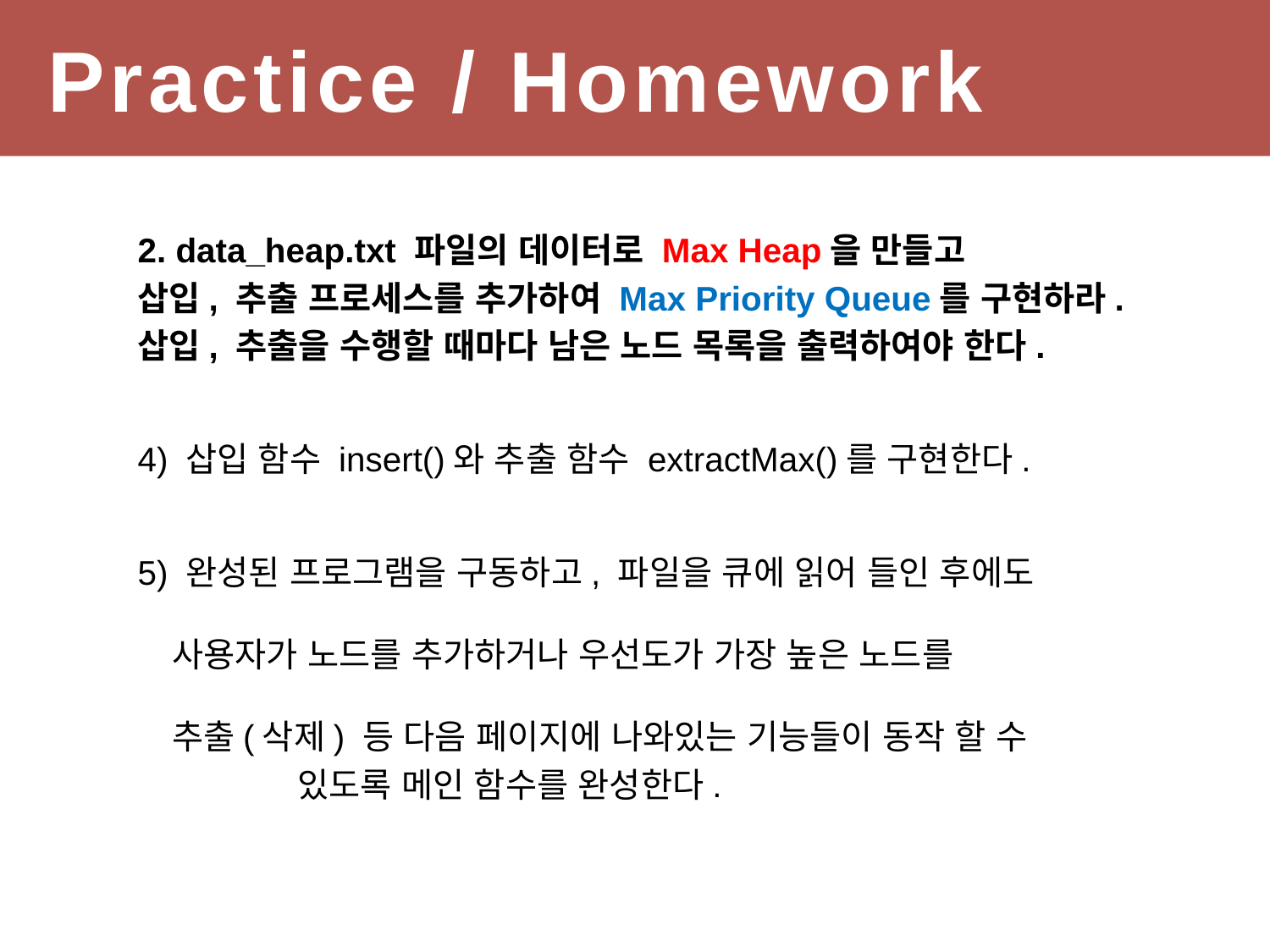

# Practice / Homework
2. data_heap.txt 파일의 데이터로 Max Heap을 만들고
삽입, 추출 프로세스를 추가하여 Max Priority Queue를 구현하라.
삽입, 추출을 수행할 때마다 남은 노드 목록을 출력하여야 한다.

	4) 삽입 함수 insert()와 추출 함수 extractMax()를 구현한다.

	5) 완성된 프로그램을 구동하고, 파일을 큐에 읽어 들인 후에도

	　사용자가 노드를 추가하거나 우선도가 가장 높은 노드를

	　추출(삭제) 등 다음 페이지에 나와있는 기능들이 동작 할 수
  	   있도록 메인 함수를 완성한다.